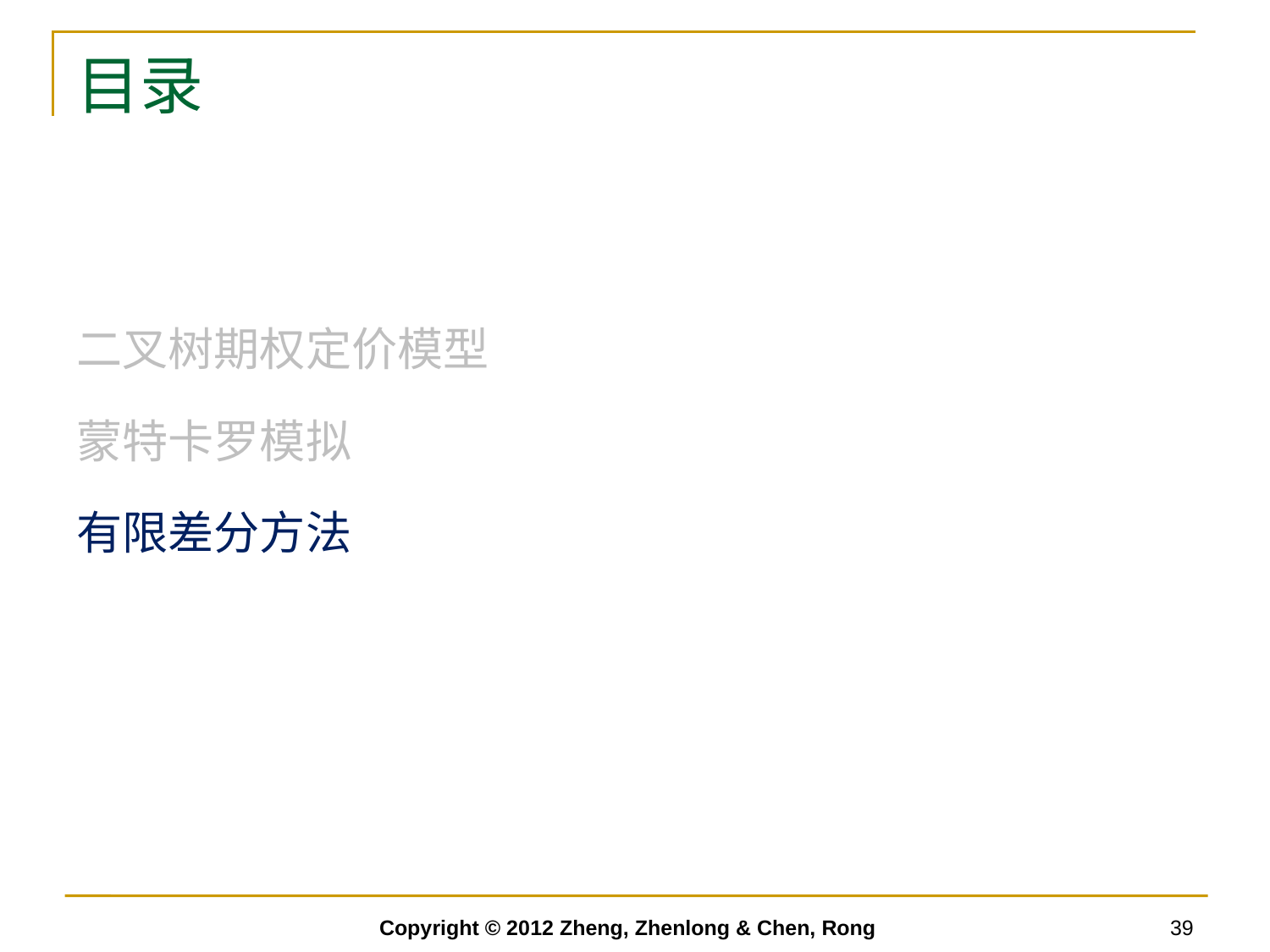

# 目录

二叉树期权定价模型
蒙特卡罗模拟
有限差分方法
Copyright © 2012 Zheng, Zhenlong & Chen, Rong
39